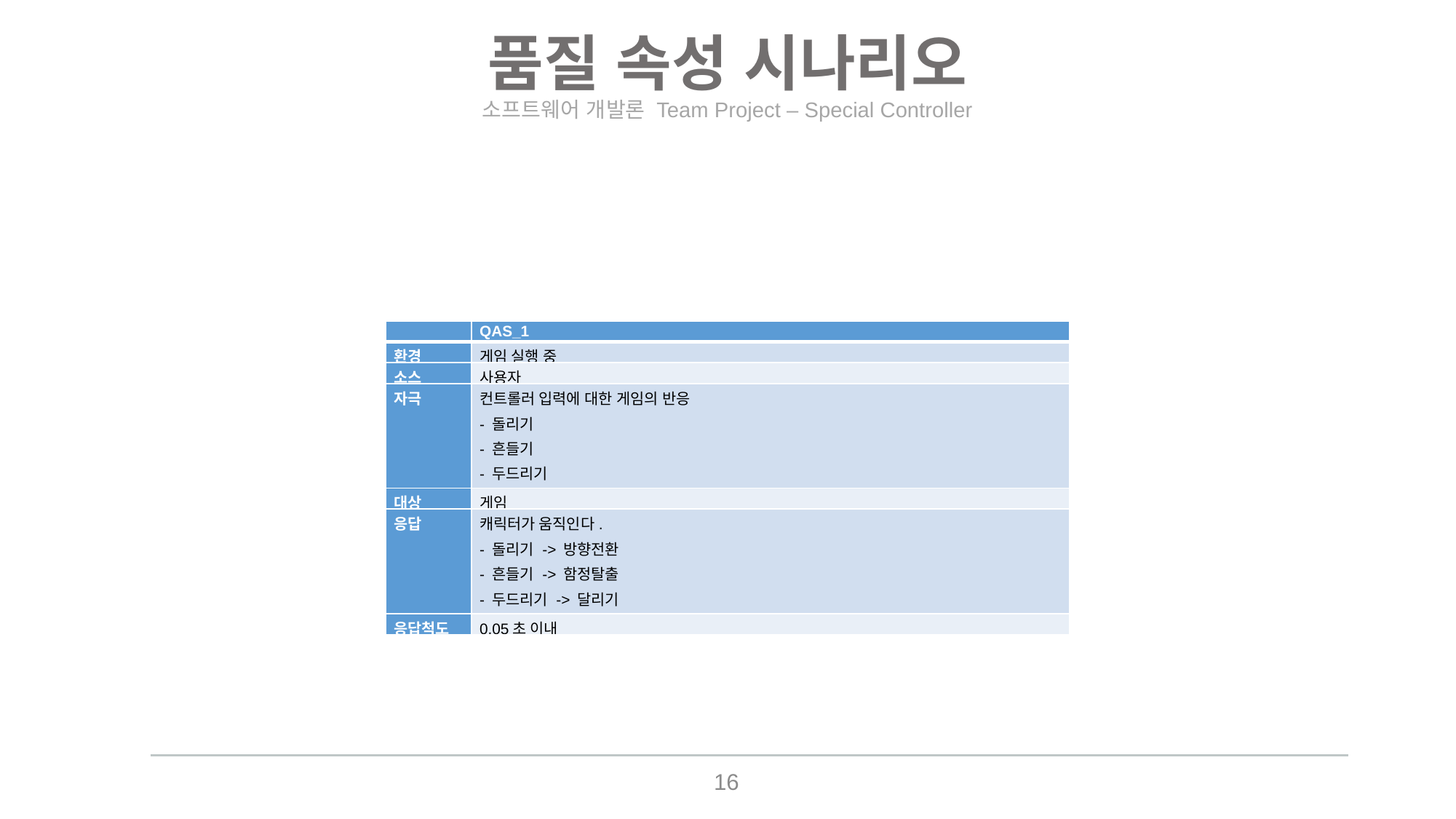

품질 속성 시나리오
소프트웨어 개발론 Team Project – Special Controller
|  | QAS\_1 |
| --- | --- |
| 환경 | 게임 실행 중 |
| 소스 | 사용자 |
| 자극 | 컨트롤러 입력에 대한 게임의 반응 - 돌리기 - 흔들기 - 두드리기 - 누르기 |
| 대상 | 게임 |
| 응답 | 캐릭터가 움직인다. - 돌리기 -> 방향전환 - 흔들기 -> 함정탈출 - 두드리기 -> 달리기 - 누르기 -> 점프 |
| 응답척도 | 0.05초 이내 |
16